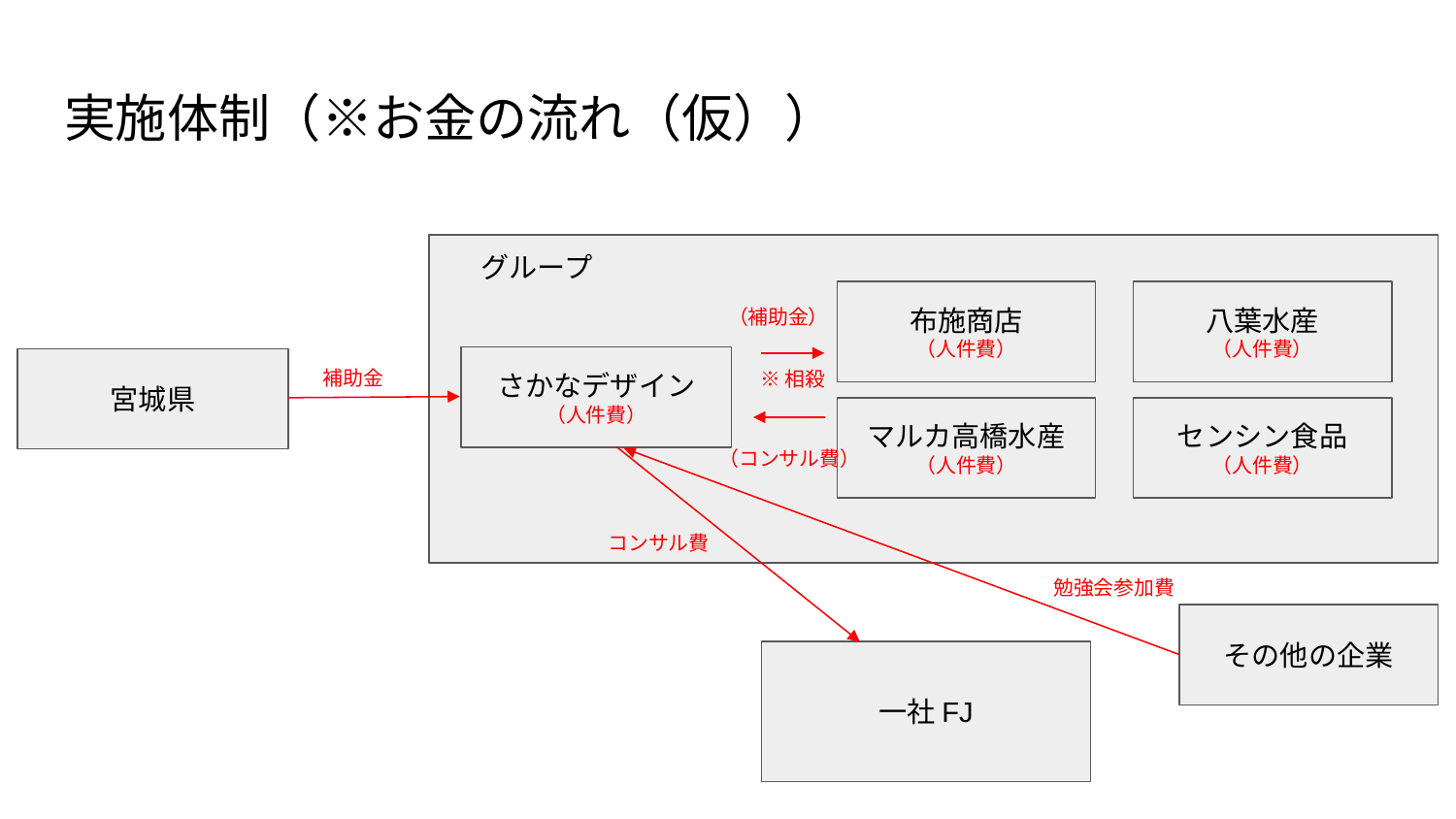

# 実施体制（※お金の流れ（仮））
グループ

布施商店
（人件費）
八葉水産
（人件費）
（補助金）
さかなデザイン
（人件費）
宮城県
補助金
※相殺
マルカ高橋水産
（人件費）
センシン食品
（人件費）
（コンサル費）
コンサル費
勉強会参加費
その他の企業
一社FJ